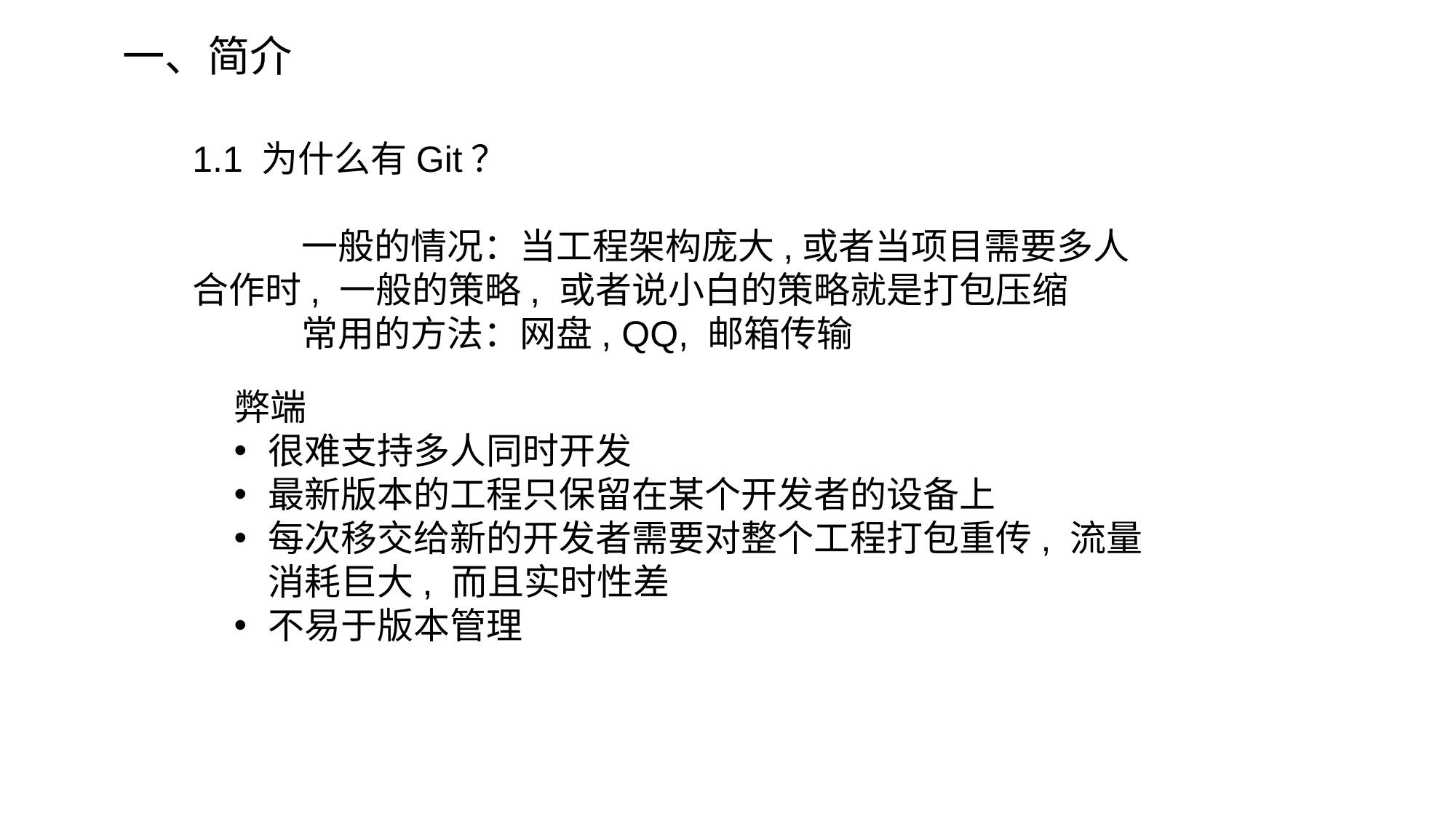

一、简介
1.1 为什么有Git？

	一般的情况：当工程架构庞大,或者当项目需要多人合作时, 一般的策略, 或者说小白的策略就是打包压缩
 	常用的方法：网盘, QQ, 邮箱传输

弊端
很难支持多人同时开发
最新版本的工程只保留在某个开发者的设备上
每次移交给新的开发者需要对整个工程打包重传, 流量消耗巨大, 而且实时性差
不易于版本管理